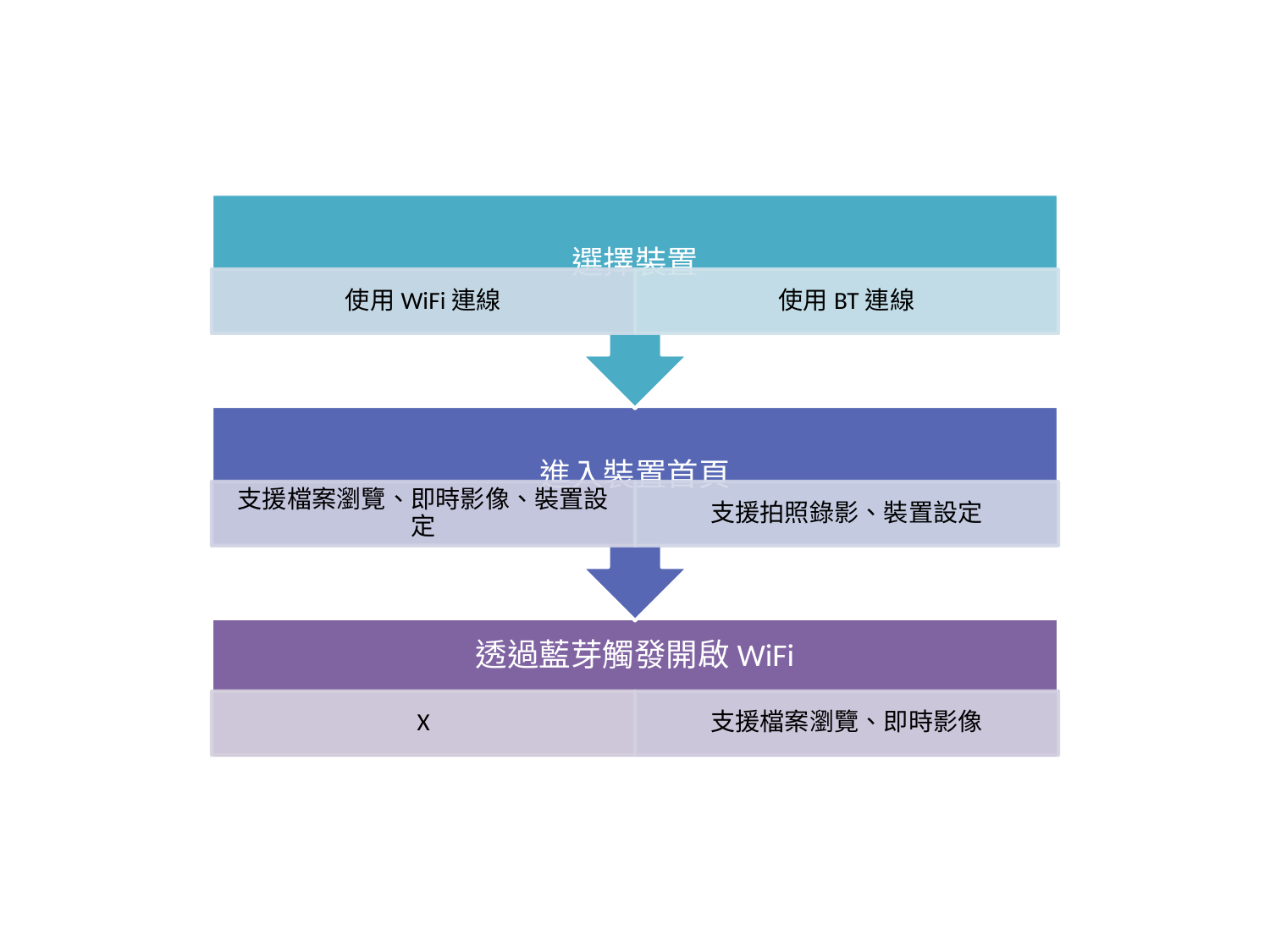

透過藍芽觸發開啟WiFi
X
支援檔案瀏覽、即時影像
進入裝置首頁
支援檔案瀏覽、即時影像、裝置設定
支援拍照錄影、裝置設定
選擇裝置
使用WiFi連線
使用BT連線